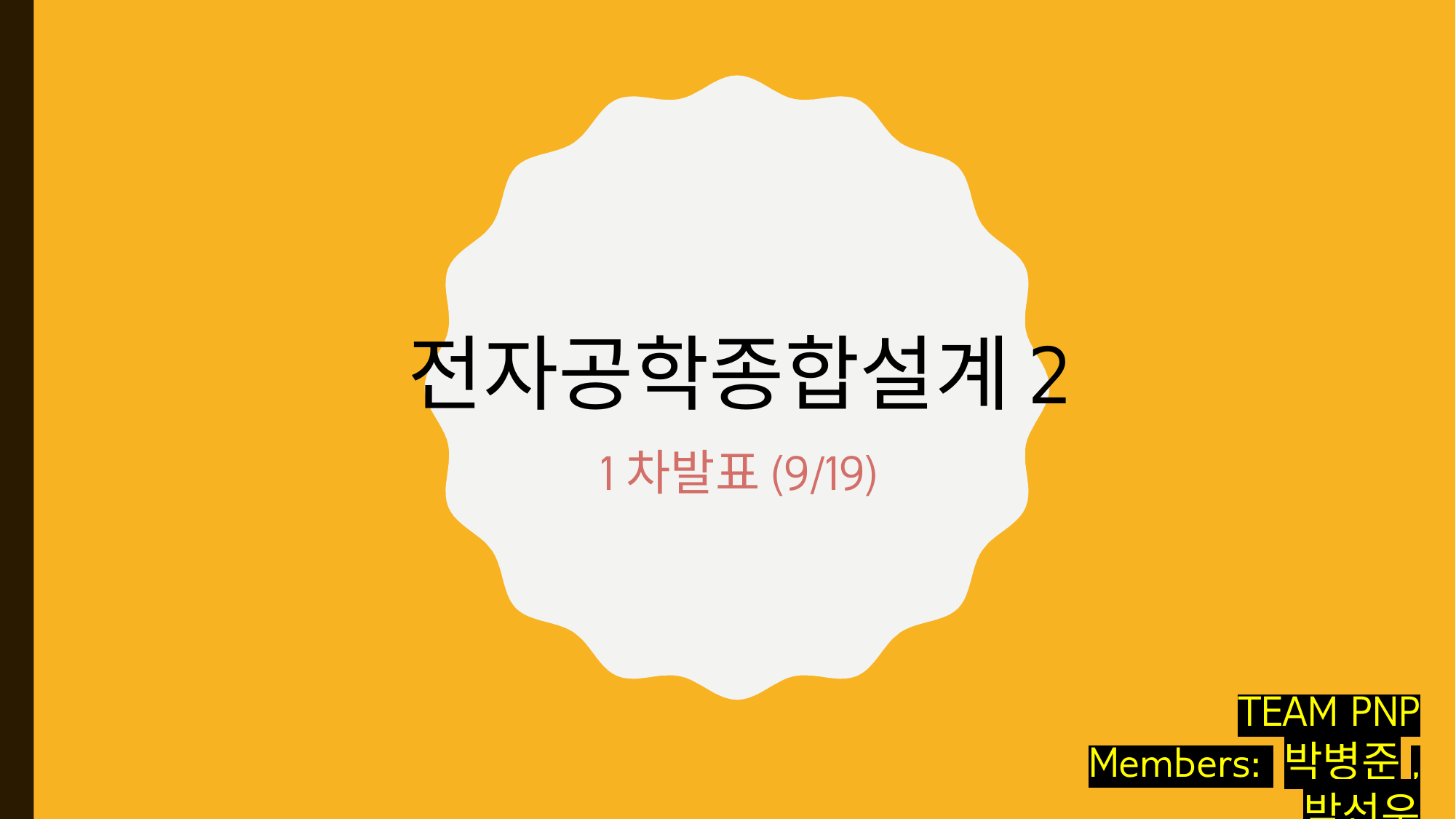

전자공학종합설계2
1차발표(9/19)
TEAM PNP
Members: 박병준, 박선우